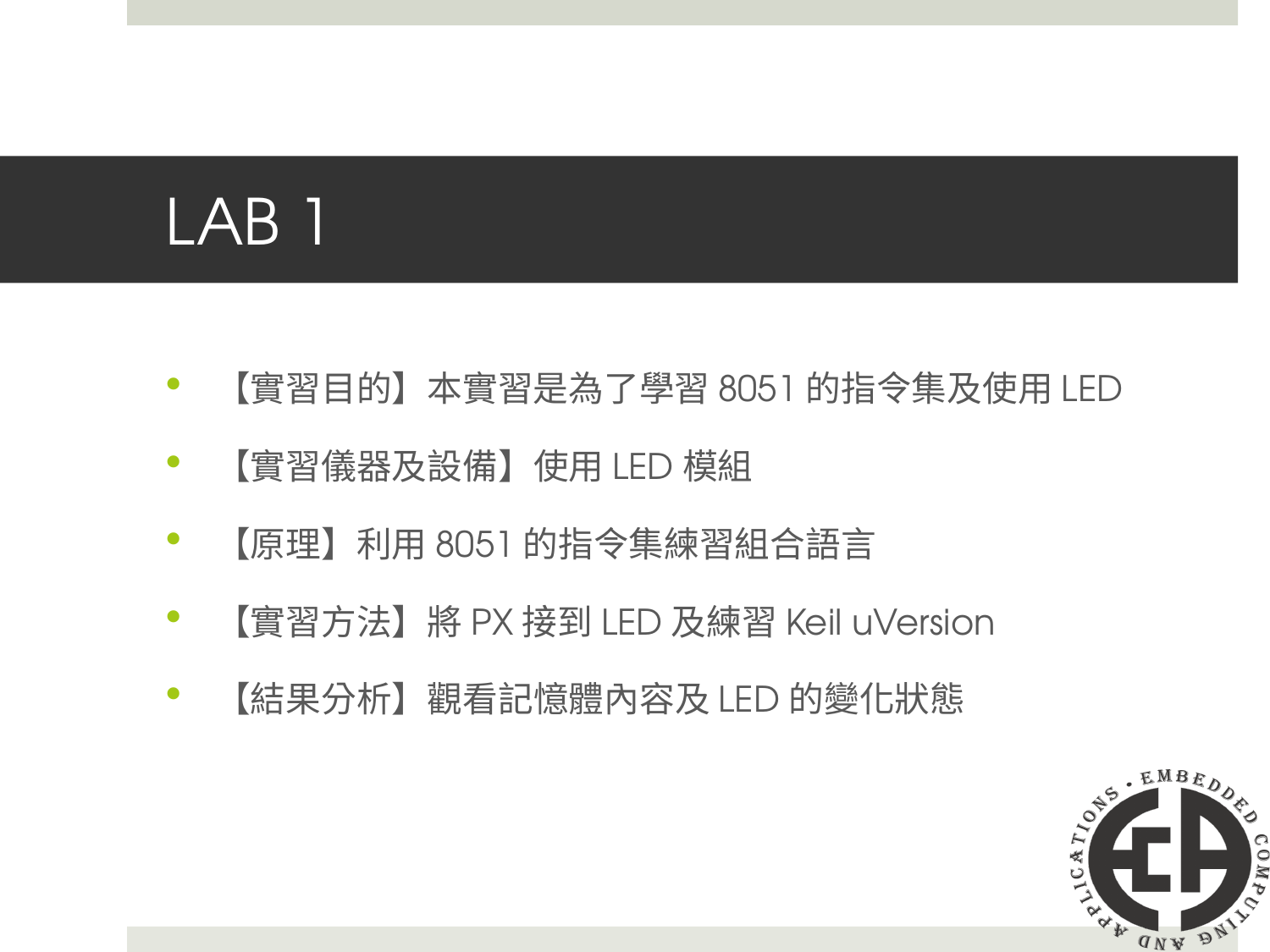

# LAB 1
【實習目的】本實習是為了學習8051的指令集及使用LED
【實習儀器及設備】使用LED模組
【原理】利用8051的指令集練習組合語言
【實習方法】將PX接到LED及練習Keil uVersion
【結果分析】觀看記憶體內容及LED的變化狀態